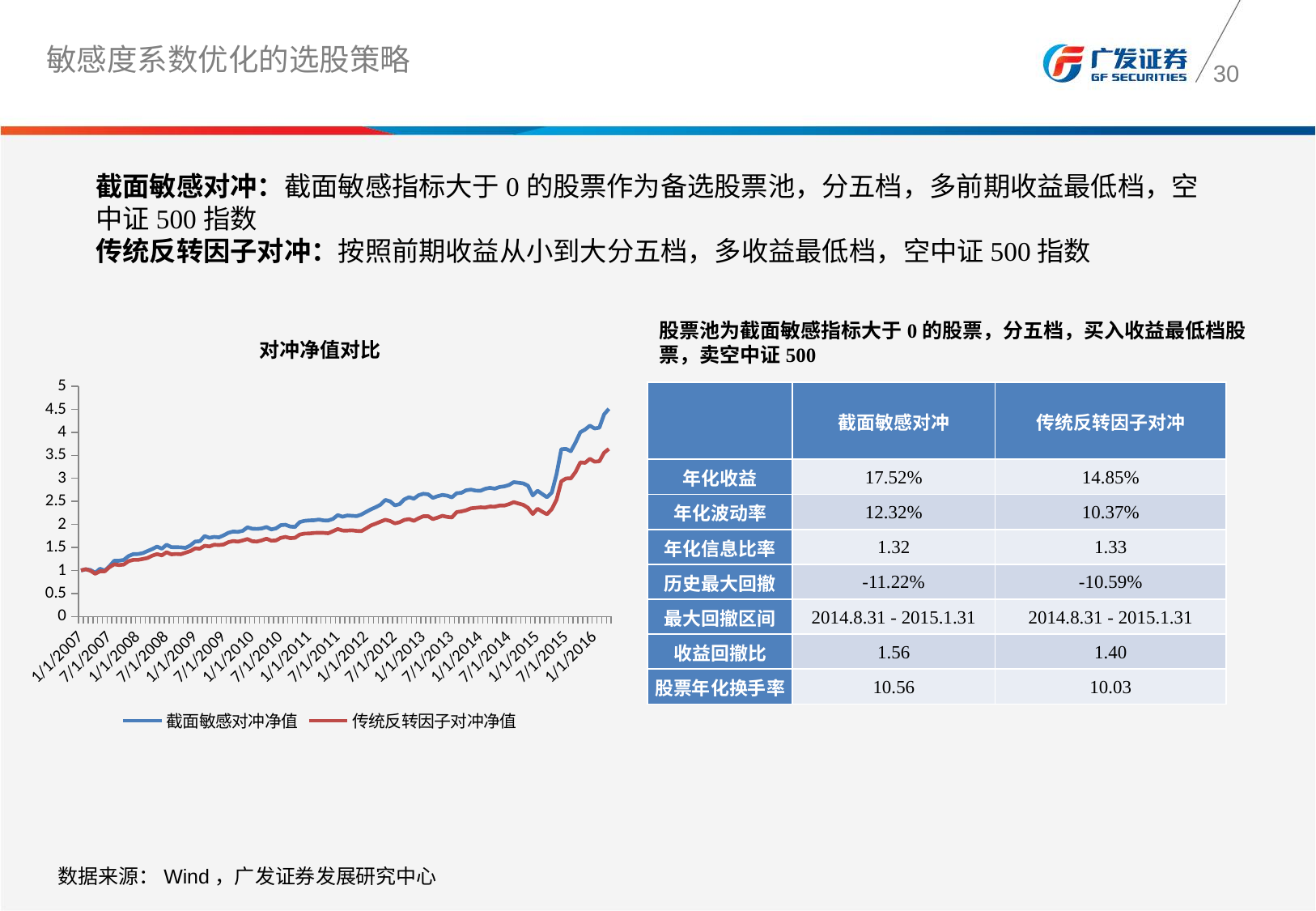

敏感度系数优化的选股策略
30
截面敏感对冲：截面敏感指标大于0的股票作为备选股票池，分五档，多前期收益最低档，空中证500指数
传统反转因子对冲：按照前期收益从小到大分五档，多收益最低档，空中证500指数

### Chart: 对冲净值对比

| Category | 截面敏感对冲净值 | 传统反转因子对冲净值 |
|---|---|---|
| 39113 | 1.0 | 1.0 |
| 39141 | 1.0243768866666665 | 1.02788221 |
| 39172 | 1.0096403880897105 | 0.993114803485475 |
| 39202 | 0.9501023352803633 | 0.9280590704011049 |
| 39233 | 1.037303269962478 | 0.9813562035315417 |
| 39263 | 0.995960380854403 | 0.9808900593348644 |
| 39294 | 1.0911191645001783 | 1.071933097648412 |
| 39325 | 1.2108321422363306 | 1.132241361480491 |
| 39355 | 1.2116728824335359 | 1.1169921310206268 |
| 39386 | 1.2291649884262557 | 1.128471939457742 |
| 39416 | 1.3122684873716082 | 1.2005161045651493 |
| 39447 | 1.3549465795557487 | 1.2304853444085548 |
| 39478 | 1.3565770218929312 | 1.2303108848292188 |
| 39507 | 1.376902868316669 | 1.2488828459414167 |
| 39538 | 1.421173938090619 | 1.2702963535726983 |
| 39568 | 1.4657569292809878 | 1.3214026624103643 |
| 39599 | 1.518729955807532 | 1.3551368170491718 |
| 39629 | 1.4718500245798312 | 1.3273540323992883 |
| 39660 | 1.5576366278670055 | 1.3948663025523638 |
| 39691 | 1.5061134238497857 | 1.3494956397645361 |
| 39721 | 1.5042760128076824 | 1.3577964684144663 |
| 39752 | 1.5021849228248494 | 1.3513301120912542 |
| 39782 | 1.4891878769995484 | 1.3856178434509814 |
| 39813 | 1.5438389375828079 | 1.4199671989407037 |
| 39844 | 1.6264710508260074 | 1.4784471264841363 |
| 39872 | 1.6346311289780004 | 1.473072217171332 |
| 39903 | 1.747507532720688 | 1.5352722054275598 |
| 39933 | 1.7088791271056107 | 1.5214905120683762 |
| 39964 | 1.728917956413789 | 1.5586265199652618 |
| 39994 | 1.7181802788274292 | 1.5521540272020673 |
| 40025 | 1.7624255094728967 | 1.56344956254423 |
| 40056 | 1.817539108675904 | 1.6137698746325237 |
| 40086 | 1.8442446751294816 | 1.637670484259179 |
| 40117 | 1.8384785533323382 | 1.6251677053238072 |
| 40147 | 1.8602237196781595 | 1.6518794005237898 |
| 40178 | 1.9357700099494684 | 1.6816768766465204 |
| 40209 | 1.9065133903451144 | 1.6343877286154191 |
| 40237 | 1.9023790108468563 | 1.6280499489130262 |
| 40268 | 1.9109635273866725 | 1.652570595291587 |
| 40298 | 1.9425687798614977 | 1.6899116342687348 |
| 40329 | 1.8906195648885953 | 1.6463288470191768 |
| 40359 | 1.913476073211382 | 1.6517125399083912 |
| 40390 | 1.983011078725214 | 1.7066172852892125 |
| 40421 | 1.993104749802289 | 1.728336976824767 |
| 40451 | 1.9531230938880428 | 1.7004987914060088 |
| 40482 | 1.944554192449557 | 1.7087615830534022 |
| 40512 | 2.050985363383269 | 1.7791694124091508 |
| 40543 | 2.0784034130412063 | 1.8003629674082393 |
| 40574 | 2.087424904805257 | 1.8029684266894297 |
| 40602 | 2.0909725223143782 | 1.8133287520409782 |
| 40633 | 2.1067559778923606 | 1.8176390526178672 |
| 40663 | 2.0879795434619752 | 1.8159580818456156 |
| 40694 | 2.0855978261830135 | 1.80782042864883 |
| 40724 | 2.1207320531060323 | 1.851622706395304 |
| 40755 | 2.2030298774658896 | 1.9002327462708068 |
| 40786 | 2.1680534936438467 | 1.8662172689519645 |
| 40816 | 2.194493739150819 | 1.8659033152208087 |
| 40847 | 2.187544057073686 | 1.8712831249773196 |
| 40877 | 2.180950556832866 | 1.8582375869485277 |
| 40908 | 2.216629171070751 | 1.8548541265325877 |
| 40939 | 2.274953965004821 | 1.915281178869298 |
| 40968 | 2.328555665269672 | 1.9784827955311461 |
| 40999 | 2.375612550215176 | 2.0180133416332233 |
| 41029 | 2.428976152486756 | 2.0603597775569904 |
| 41060 | 2.5319823392844194 | 2.1024651663495586 |
| 41090 | 2.502127561096467 | 2.075461713467863 |
| 41121 | 2.4148306345322736 | 2.0229796168924867 |
| 41152 | 2.44119204192721 | 2.047932423113378 |
| 41182 | 2.5442233226443496 | 2.097881453954465 |
| 41213 | 2.5915190099461145 | 2.1154898541077154 |
| 41243 | 2.5591389128636814 | 2.078230069785693 |
| 41274 | 2.6334383284684653 | 2.1337999467508952 |
| 41305 | 2.666422463844623 | 2.178297869432447 |
| 41333 | 2.6541921246070515 | 2.1795934338732708 |
| 41364 | 2.5771371051930494 | 2.1162374478561294 |
| 41394 | 2.6132690219211274 | 2.148625721312461 |
| 41425 | 2.640500162793481 | 2.1877275939330523 |
| 41455 | 2.6260079157684593 | 2.163229048422499 |
| 41486 | 2.5875864628196577 | 2.1522799535266586 |
| 41517 | 2.6772174937850335 | 2.2687142527261384 |
| 41547 | 2.686763909914292 | 2.2826092427255276 |
| 41578 | 2.7421531868431606 | 2.307601029150096 |
| 41608 | 2.7567046684036844 | 2.3490816114377173 |
| 41639 | 2.7342226374632066 | 2.360126006560421 |
| 41670 | 2.7309414072575677 | 2.3708966304014396 |
| 41698 | 2.7744443382555204 | 2.367501672389469 |
| 41729 | 2.7946522920307197 | 2.3891888400091585 |
| 41759 | 2.7762247245710645 | 2.3862603634641824 |
| 41790 | 2.8130661821064806 | 2.409167341411068 |
| 41820 | 2.82602805967642 | 2.409674133853007 |
| 41851 | 2.8556627276901105 | 2.4394207658429585 |
| 41882 | 2.918065497757786 | 2.483967906639492 |
| 41912 | 2.9048002638115293 | 2.454003131110365 |
| 41943 | 2.8899402508391865 | 2.425131833352914 |
| 41973 | 2.840624534197128 | 2.3606532527125506 |
| 42004 | 2.6282592639356746 | 2.225752424227003 |
| 42035 | 2.7323867491637452 | 2.340673541755855 |
| 42063 | 2.659028094227944 | 2.275648319988694 |
| 42094 | 2.5906720142267448 | 2.221031303894041 |
| 42124 | 2.693370997710927 | 2.333925903075028 |
| 42155 | 3.0909849624082266 | 2.5351023805720243 |
| 42185 | 3.633681575867993 | 2.936449826511832 |
| 42216 | 3.6386792987582472 | 2.998176908950439 |
| 42247 | 3.5905609252925235 | 2.9998528298790044 |
| 42277 | 3.7791435655786434 | 3.1387606851827403 |
| 42308 | 4.0023646307128695 | 3.3472791351229394 |
| 42338 | 4.060278264118821 | 3.3378753560663075 |
| 42369 | 4.1452969067238294 | 3.424971906261042 |
| 42400 | 4.085060448421064 | 3.361516664010205 |
| 42429 | 4.101696093505191 | 3.3727371713285046 |
| 42460 | 4.390181312486583 | 3.556937896573114 |
| 42490 | 4.510338391515391 | 3.640318176400043 |
股票池为截面敏感指标大于0的股票，分五档，买入收益最低档股票，卖空中证500
|  | 截面敏感对冲 | 传统反转因子对冲 |
| --- | --- | --- |
| 年化收益 | 17.52% | 14.85% |
| 年化波动率 | 12.32% | 10.37% |
| 年化信息比率 | 1.32 | 1.33 |
| 历史最大回撤 | -11.22% | -10.59% |
| 最大回撤区间 | 2014.8.31 - 2015.1.31 | 2014.8.31 - 2015.1.31 |
| 收益回撤比 | 1.56 | 1.40 |
| 股票年化换手率 | 10.56 | 10.03 |
数据来源：Wind，广发证券发展研究中心